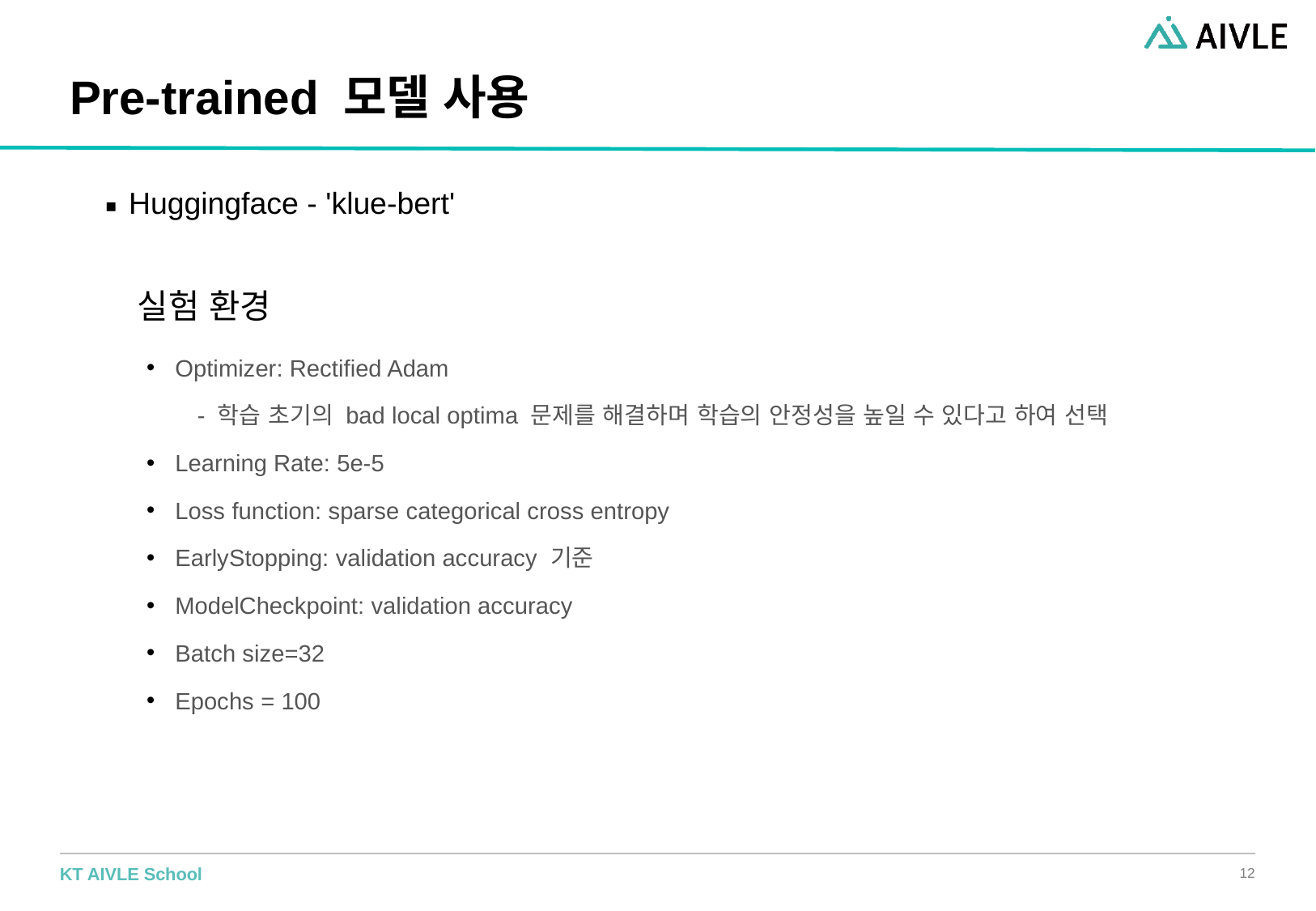

# Pre-trained 모델 사용
Huggingface - 'klue-bert'
실험 환경
Optimizer: Rectified Adam
         - 학습 초기의 bad local optima 문제를 해결하며 학습의 안정성을 높일 수 있다고 하여 선택
Learning Rate: 5e-5
Loss function: sparse categorical cross entropy
EarlyStopping: validation accuracy 기준
ModelCheckpoint: validation accuracy
Batch size=32
Epochs = 100